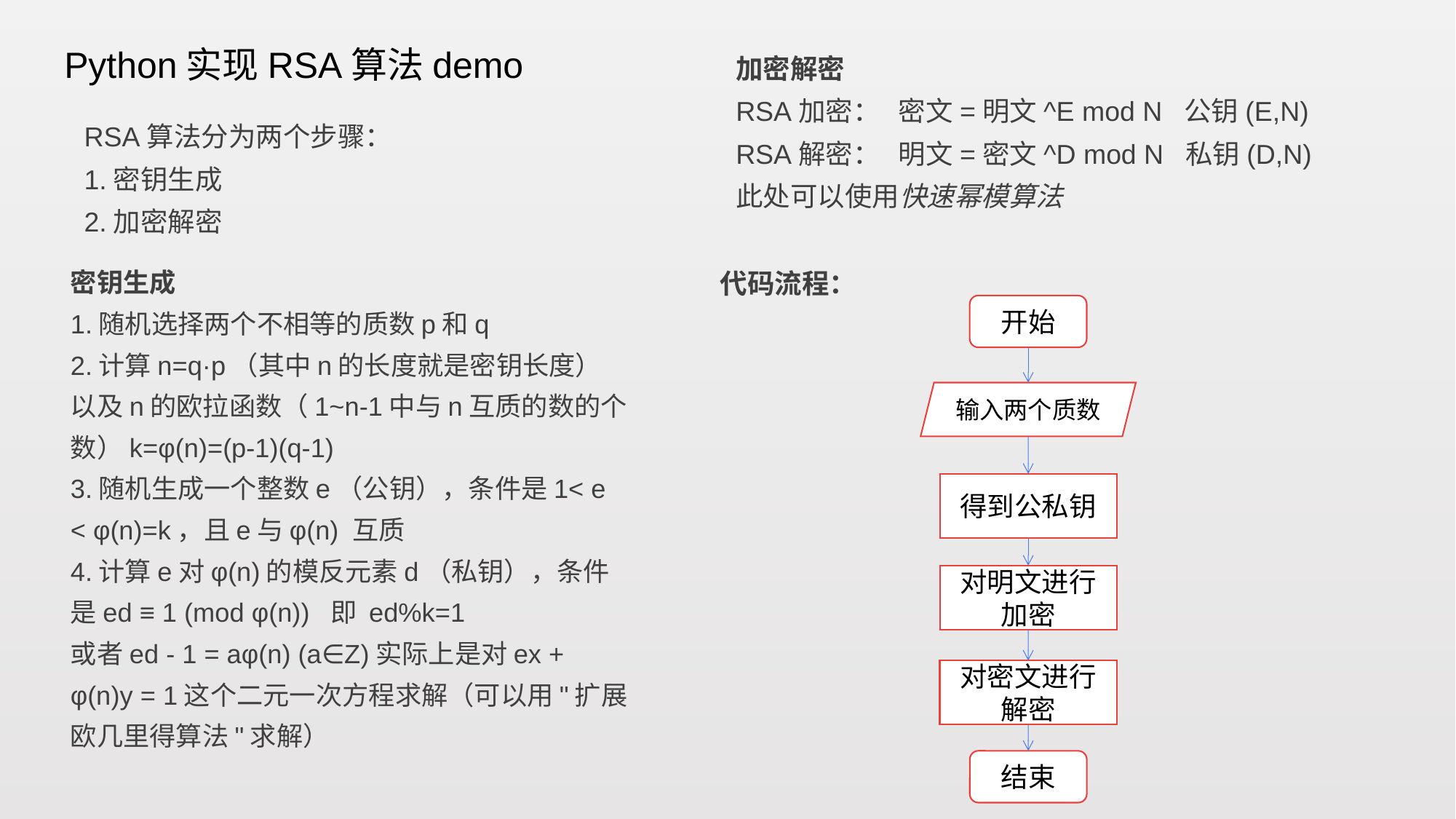

# Python实现RSA算法demo
加密解密
RSA加密：   密文=明文^E mod N  公钥(E,N)
RSA解密：   明文=密文^D mod N  私钥(D,N)
此处可以使用快速幂模算法
RSA算法分为两个步骤：
1.密钥生成
2.加密解密
密钥生成
1.随机选择两个不相等的质数p和q
2.计算n=q·p（其中n的长度就是密钥长度）以及n的欧拉函数（1~n-1中与n互质的数的个数）k=φ(n)=(p-1)(q-1)
3.随机生成一个整数e（公钥），条件是1< e < φ(n)=k，且e与φ(n) 互质
4.计算e对φ(n)的模反元素d（私钥），条件是ed ≡ 1 (mod φ(n))  即 ed%k=1
或者ed - 1 = aφ(n) (a∈Z)实际上是对ex + φ(n)y = 1这个二元一次方程求解（可以用"扩展欧几里得算法"求解）
代码流程：
开始
输入两个质数
得到公私钥
对明文进行加密
对密文进行解密
结束